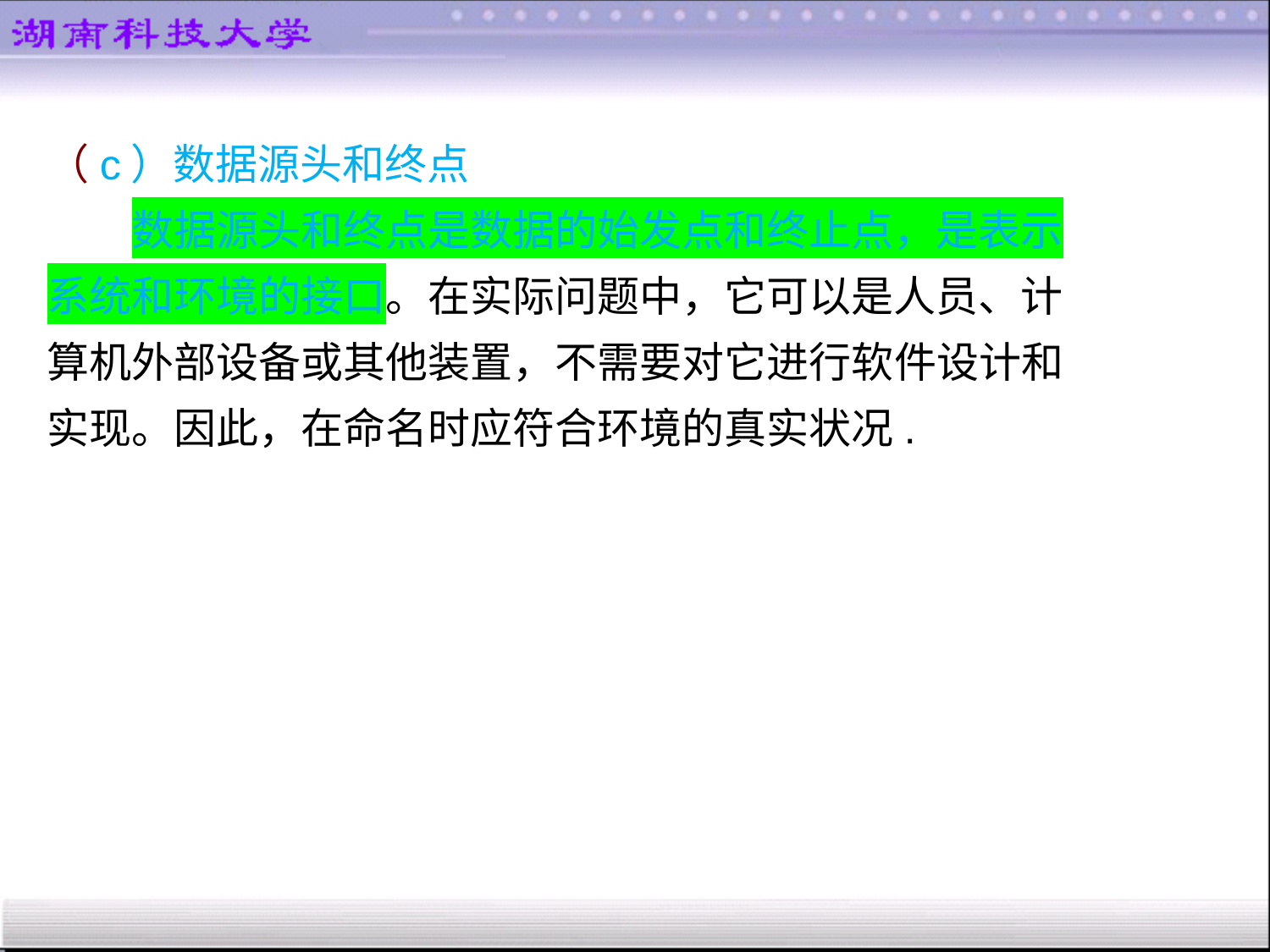

（c）数据源头和终点
　　数据源头和终点是数据的始发点和终止点，是表示系统和环境的接口。在实际问题中，它可以是人员、计算机外部设备或其他装置，不需要对它进行软件设计和实现。因此，在命名时应符合环境的真实状况.